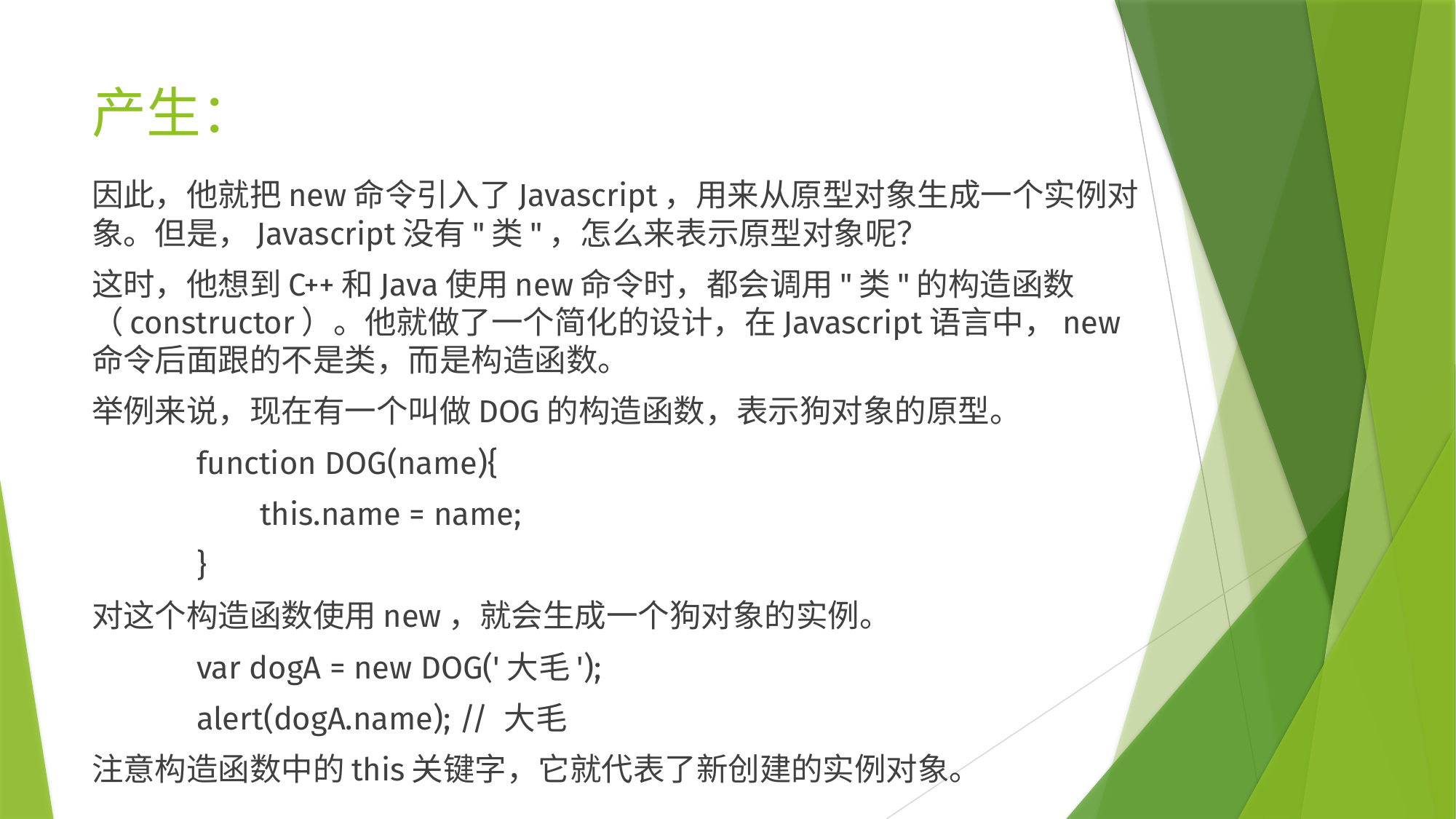

# 产生：
因此，他就把new命令引入了Javascript，用来从原型对象生成一个实例对象。但是，Javascript没有"类"，怎么来表示原型对象呢？
这时，他想到C++和Java使用new命令时，都会调用"类"的构造函数（constructor）。他就做了一个简化的设计，在Javascript语言中，new命令后面跟的不是类，而是构造函数。
举例来说，现在有一个叫做DOG的构造函数，表示狗对象的原型。
    　　function DOG(name){
    　　　　this.name = name;
    　　}
对这个构造函数使用new，就会生成一个狗对象的实例。
    　　var dogA = new DOG('大毛');
    　　alert(dogA.name); // 大毛
注意构造函数中的this关键字，它就代表了新创建的实例对象。